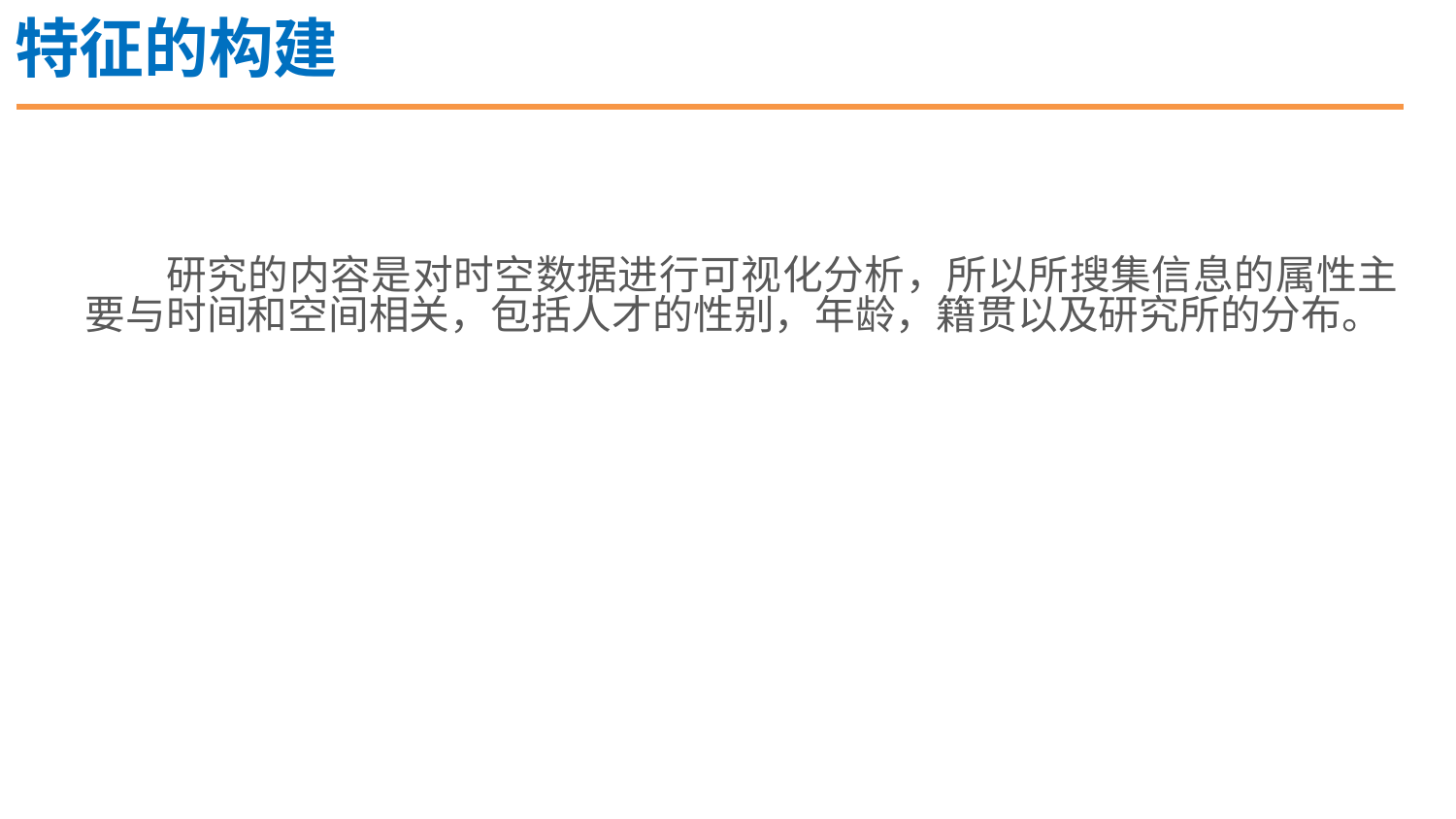

特征的构建

研究的内容是对时空数据进行可视化分析，所以所搜集信息的属性主要与时间和空间相关，包括人才的性别，年龄，籍贯以及研究所的分布。